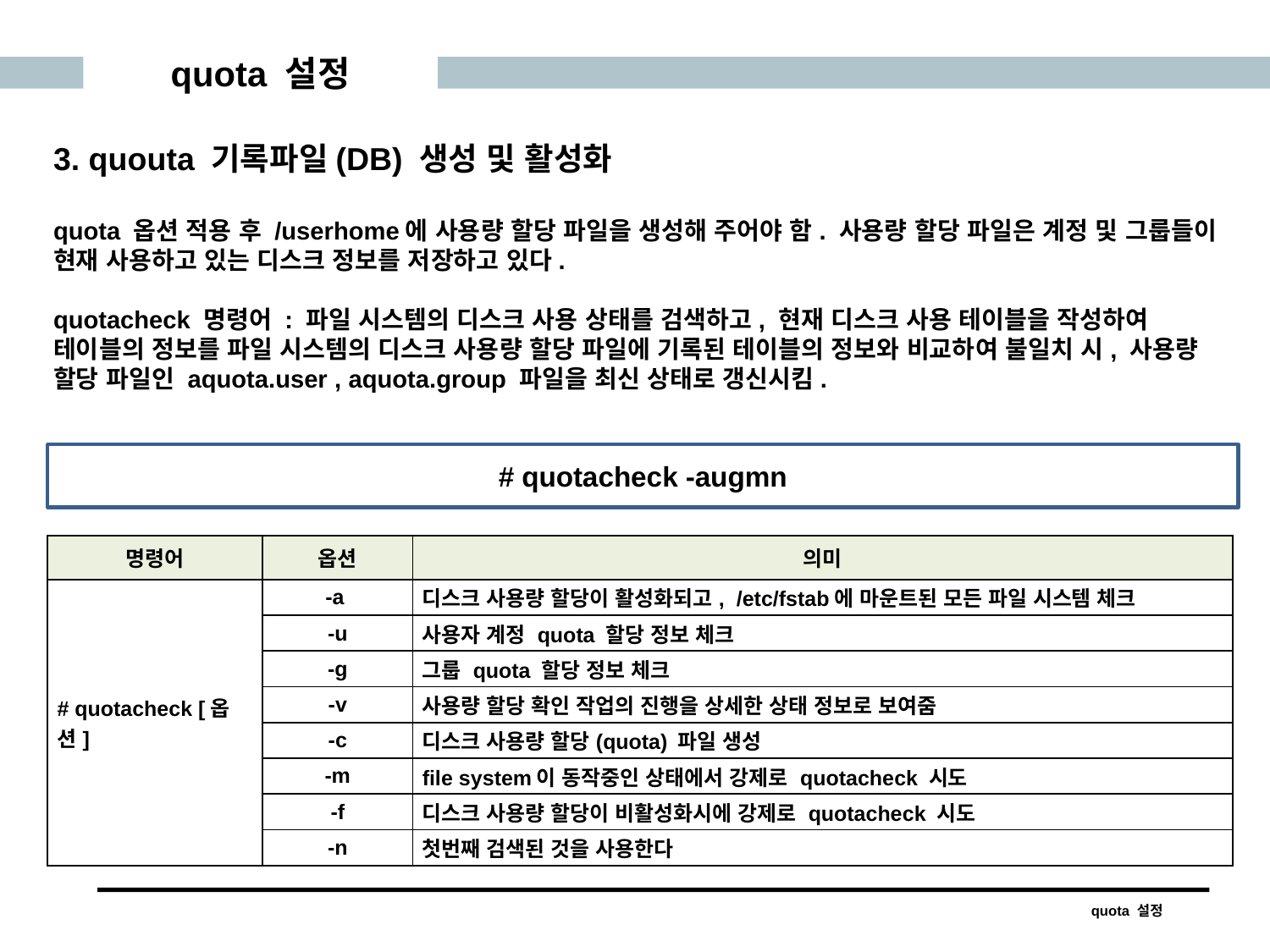

quota 설정

3. quouta 기록파일(DB) 생성 및 활성화

quota 옵션 적용 후 /userhome에 사용량 할당 파일을 생성해 주어야 함. 사용량 할당 파일은 계정 및 그룹들이 현재 사용하고 있는 디스크 정보를 저장하고 있다.

quotacheck 명령어 : 파일 시스템의 디스크 사용 상태를 검색하고, 현재 디스크 사용 테이블을 작성하여 테이블의 정보를 파일 시스템의 디스크 사용량 할당 파일에 기록된 테이블의 정보와 비교하여 불일치 시, 사용량 할당 파일인 aquota.user , aquota.group 파일을 최신 상태로 갱신시킴.
# quotacheck -augmn
| 명령어 | 옵션 | 의미 |
| --- | --- | --- |
| # quotacheck [옵션] | -a | 디스크 사용량 할당이 활성화되고, /etc/fstab에 마운트된 모든 파일 시스템 체크 |
|  | -u | 사용자 계정 quota 할당 정보 체크 |
|  | -g | 그룹 quota 할당 정보 체크 |
|  | -v | 사용량 할당 확인 작업의 진행을 상세한 상태 정보로 보여줌 |
|  | -c | 디스크 사용량 할당(quota) 파일 생성 |
|  | -m | file system이 동작중인 상태에서 강제로 quotacheck 시도 |
|  | -f | 디스크 사용량 할당이 비활성화시에 강제로 quotacheck 시도 |
|  | -n | 첫번째 검색된 것을 사용한다 |

quota 설정